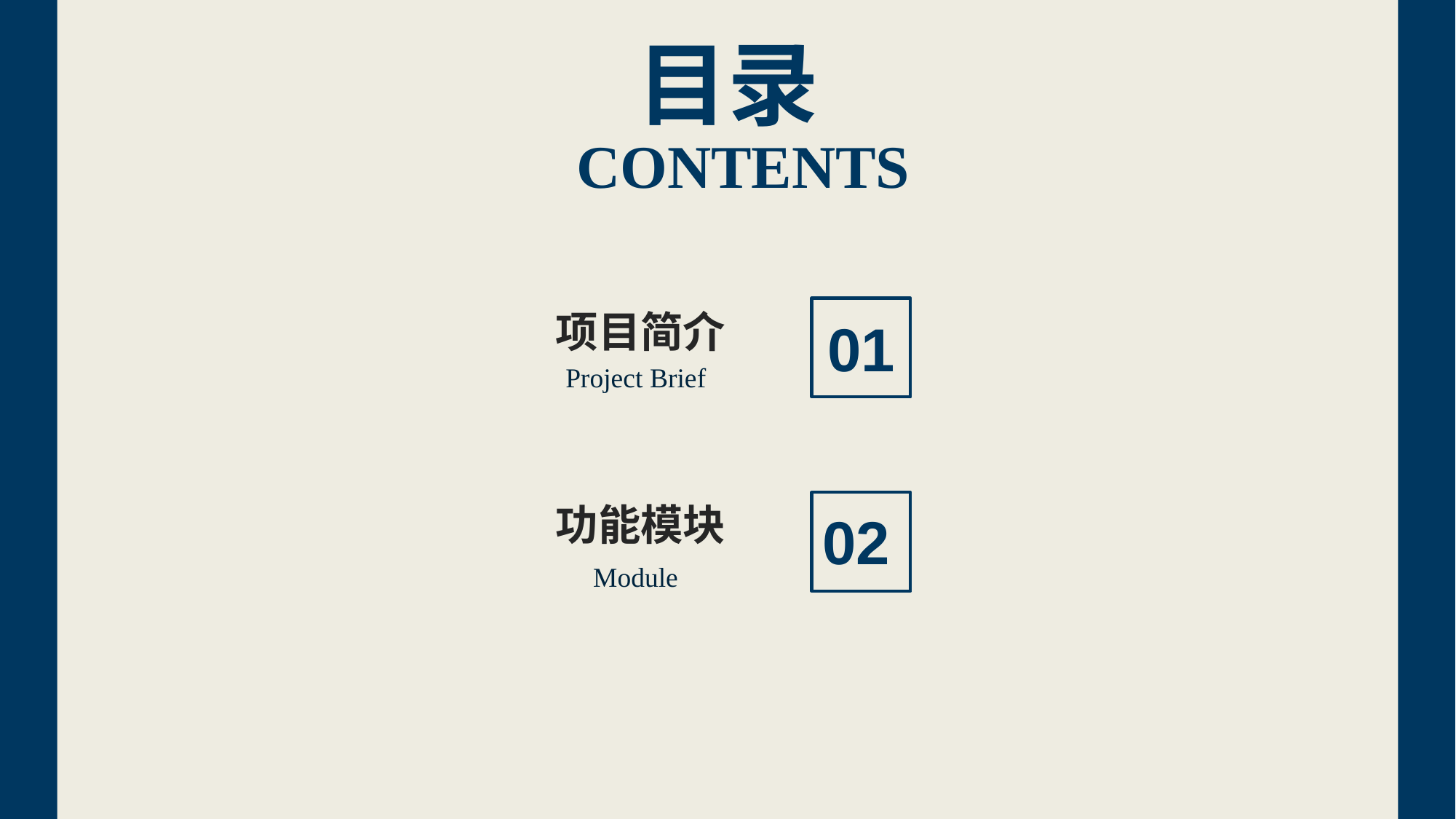

目录
CONTENTS

01
项目简介
Project Brief
功能模块
Module

02
2